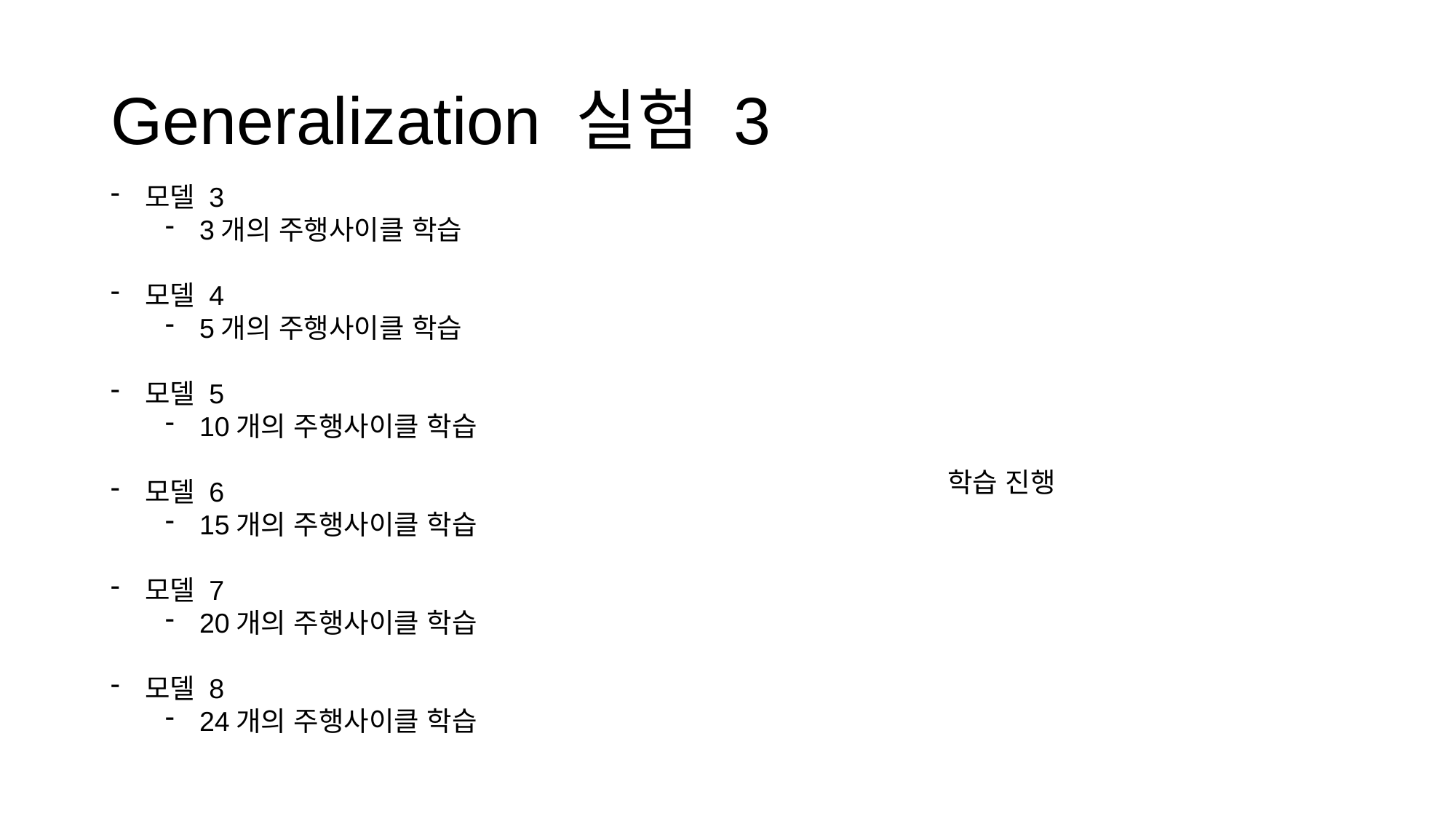

# Generalization 실험 3
모델 3
3개의 주행사이클 학습

모델 4
5개의 주행사이클 학습

모델 5
10개의 주행사이클 학습

모델 6
15개의 주행사이클 학습

모델 7
20개의 주행사이클 학습

모델 8
24개의 주행사이클 학습
학습 진행